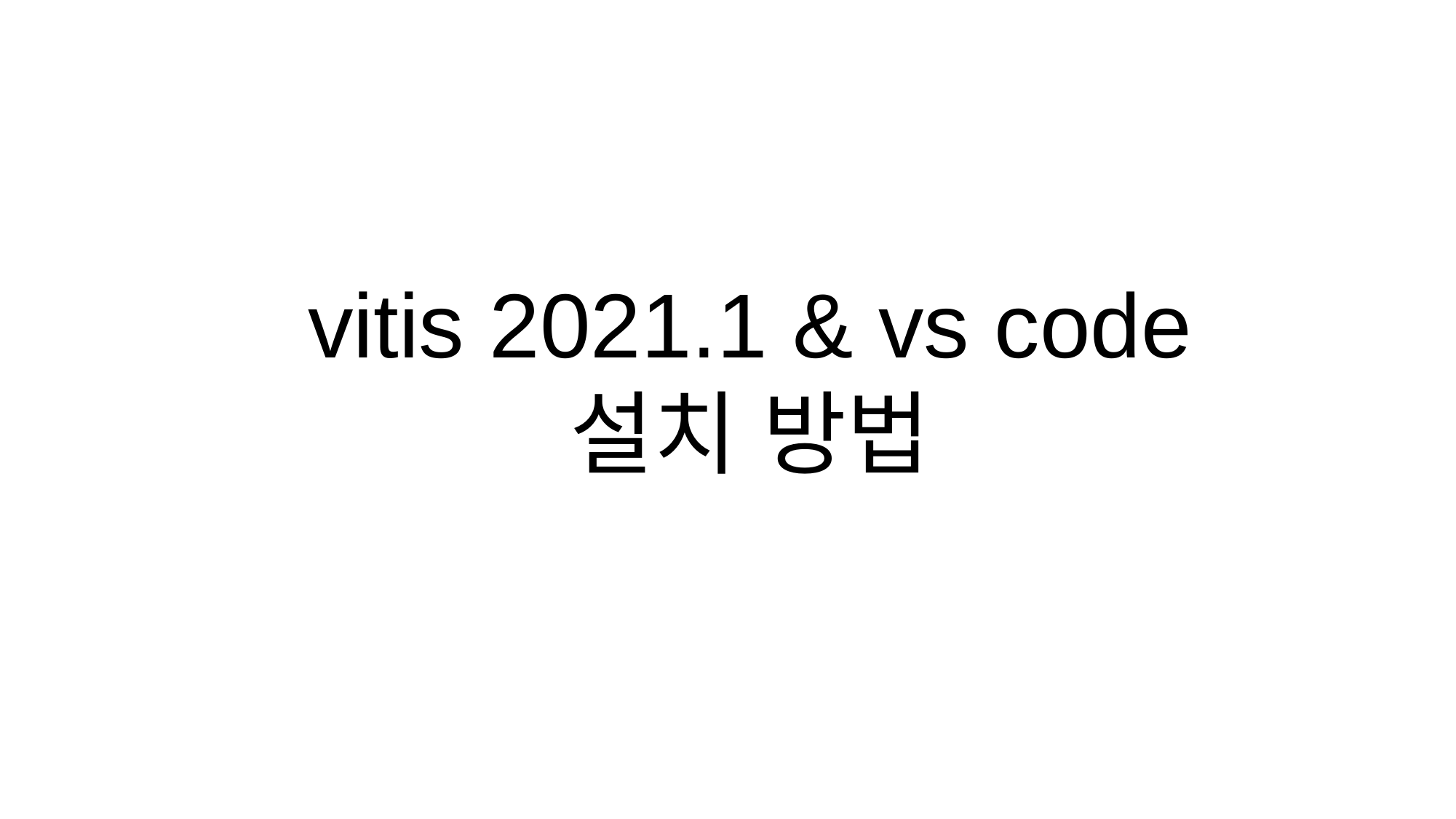

vitis 2021.1 & vs code
설치 방법